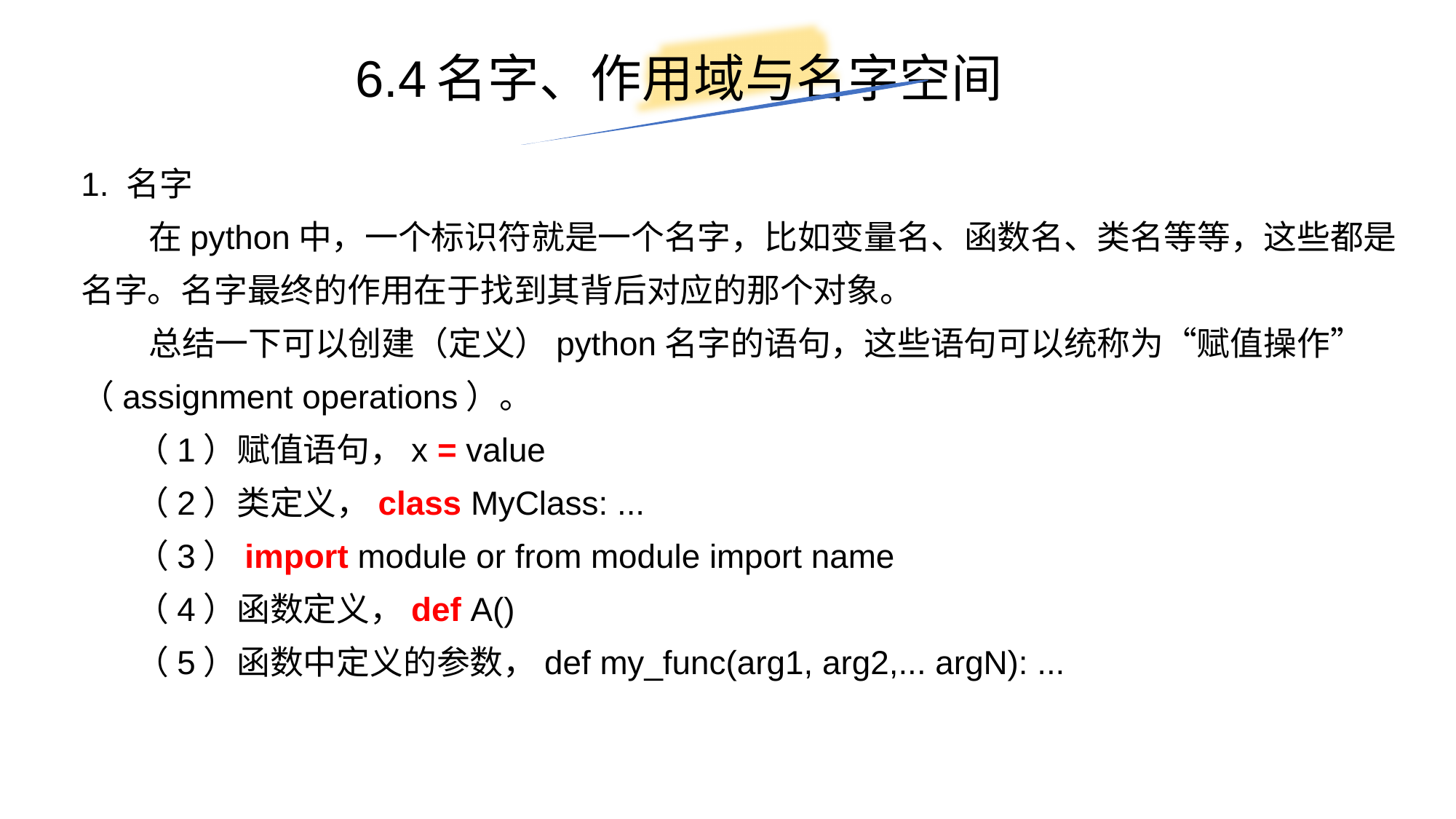

# 6.4名字、作用域与名字空间

1. 名字
        在python中，一个标识符就是一个名字，比如变量名、函数名、类名等等，这些都是名字。名字最终的作用在于找到其背后对应的那个对象。
        总结一下可以创建（定义）python名字的语句，这些语句可以统称为“赋值操作”（assignment operations）。
（1）赋值语句，x = value
（2）类定义，class MyClass: ...
（3）import module or from module import name
（4）函数定义，def A()
（5）函数中定义的参数，def my_func(arg1, arg2,... argN): ...